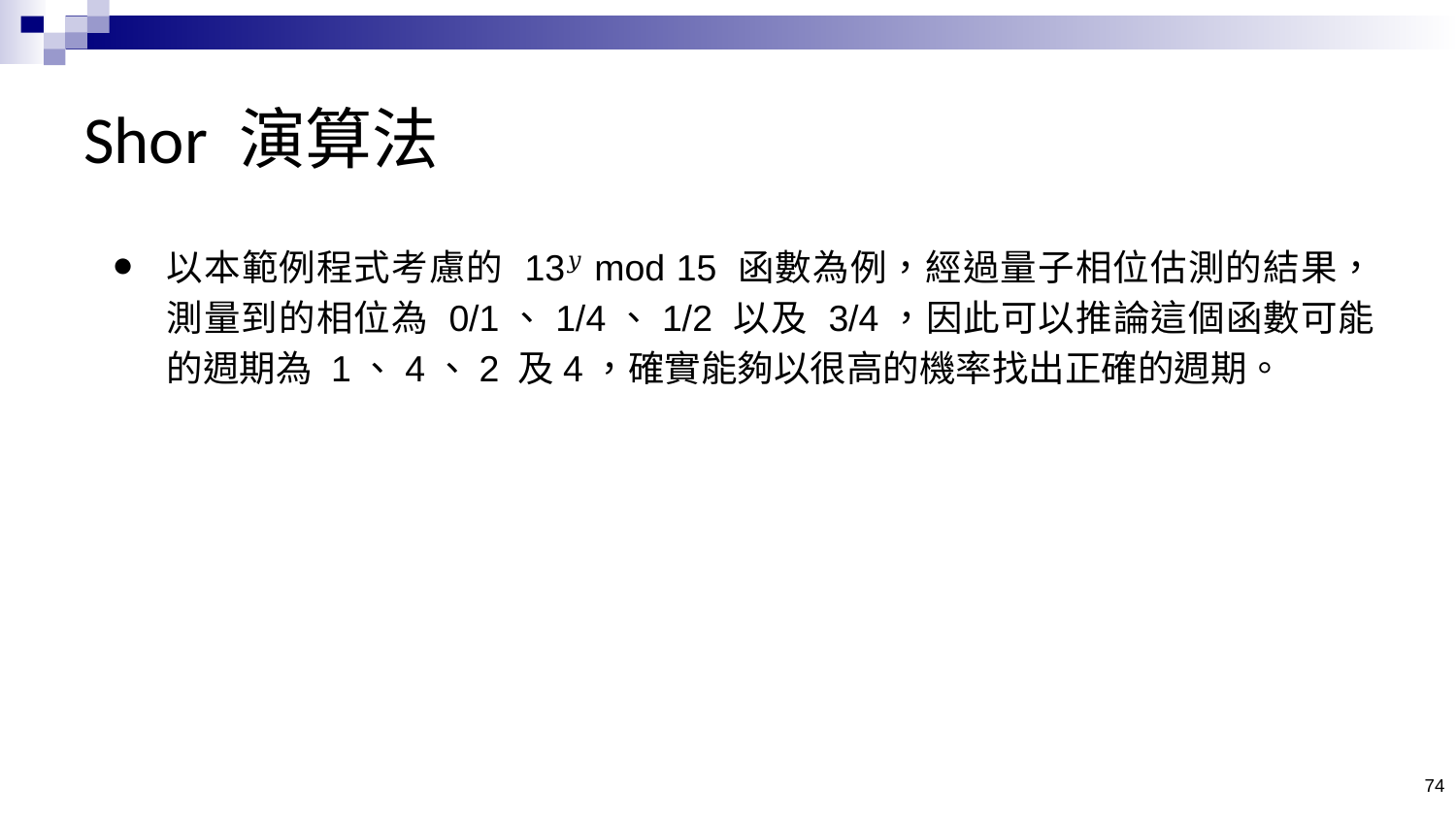

# Shor 演算法
以本範例程式考慮的 13𝑦 mod 15 函數為例，經過量子相位估測的結果，測量到的相位為 0/1、1/4、1/2 以及 3/4，因此可以推論這個函數可能的週期為 1、4、2 及4，確實能夠以很高的機率找出正確的週期。
74